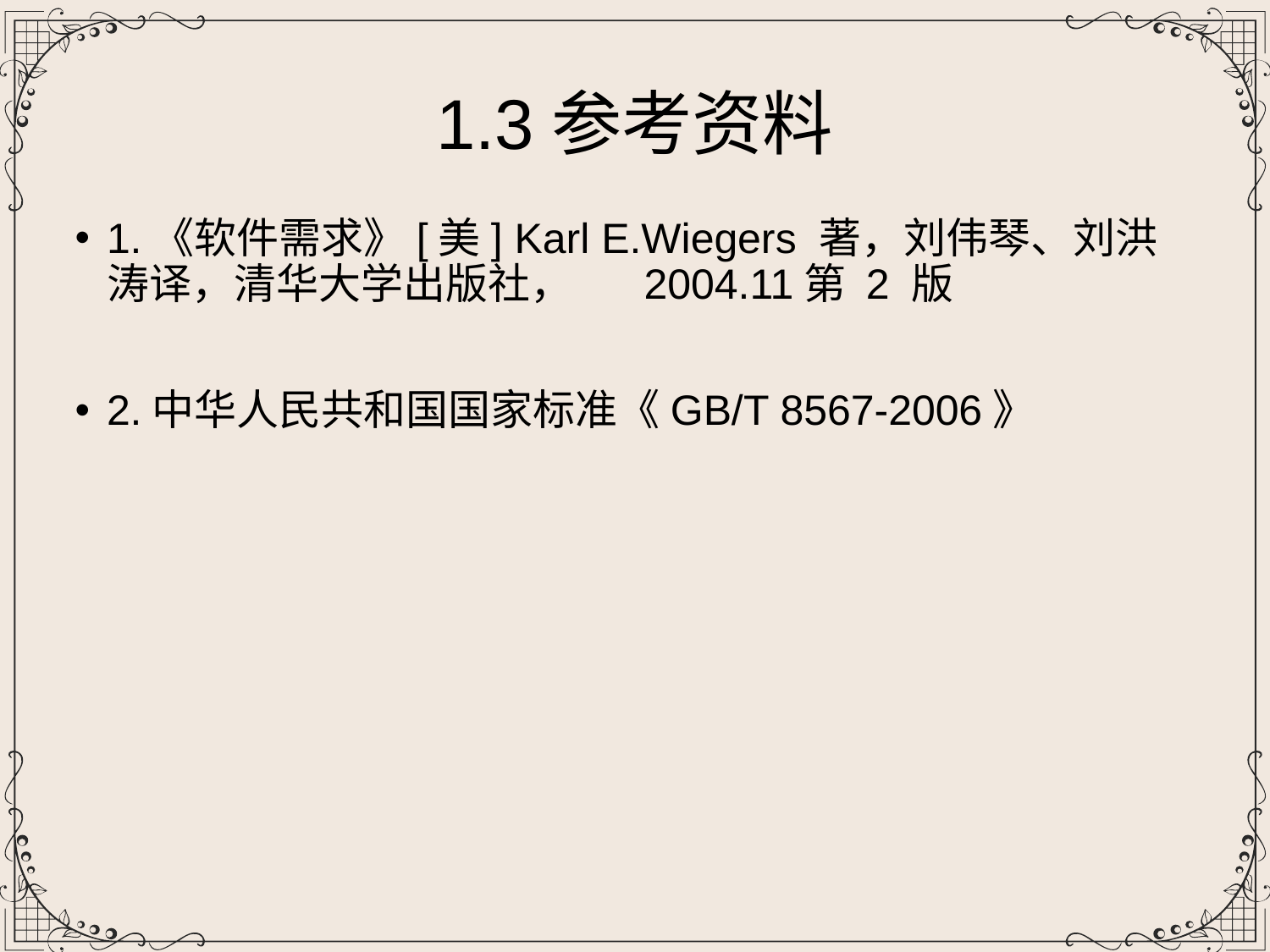

1.3参考资料
1.《软件需求》[美] Karl E.Wiegers 著，刘伟琴、刘洪涛译，清华大学出版社， 	  2004.11第 2 版

2.中华人民共和国国家标准《GB/T 8567-2006》